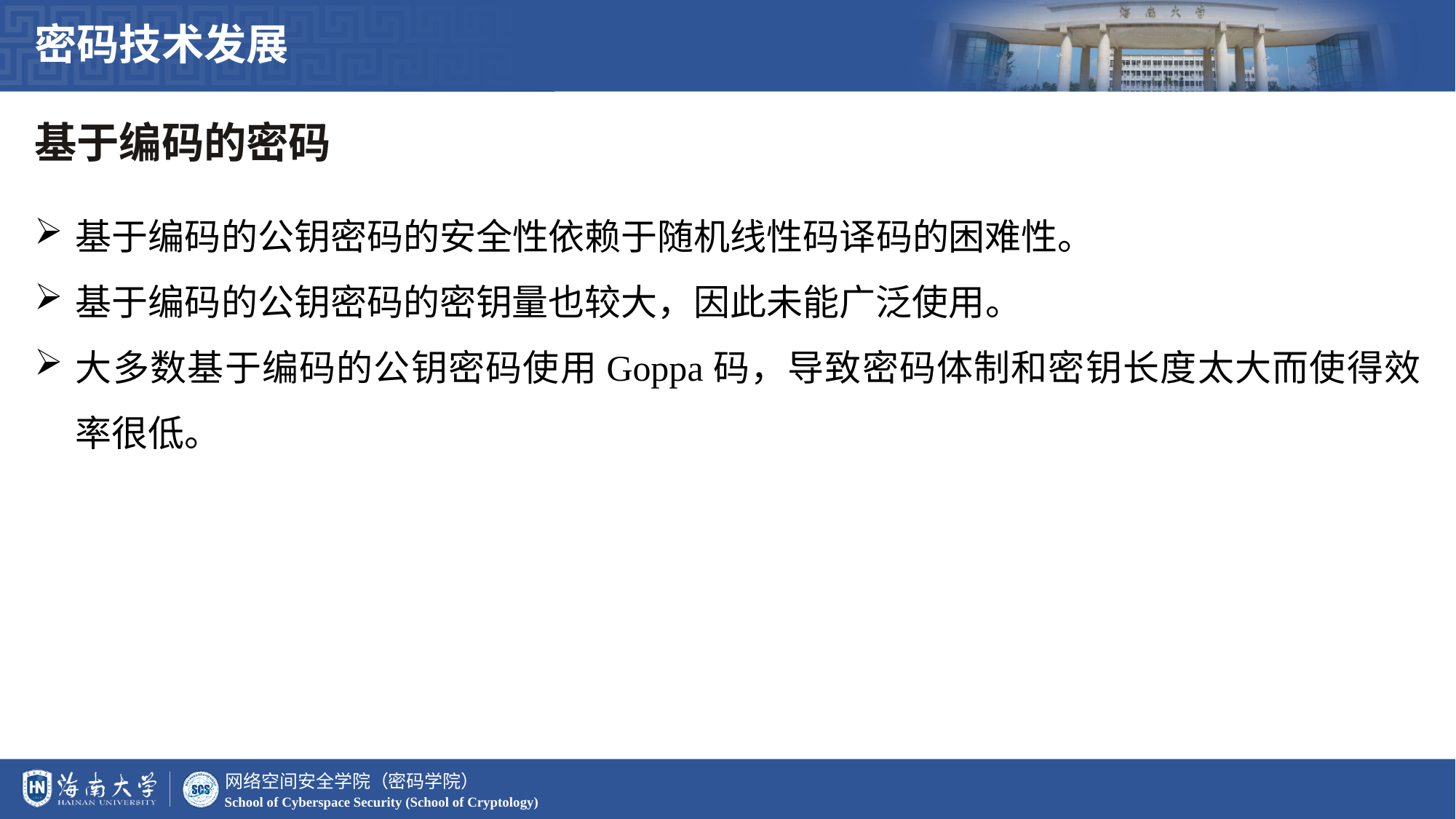

密码技术发展
基于编码的密码
基于编码的公钥密码的安全性依赖于随机线性码译码的困难性。
基于编码的公钥密码的密钥量也较大，因此未能广泛使用。
大多数基于编码的公钥密码使用Goppa码，导致密码体制和密钥长度太大而使得效率很低。
55